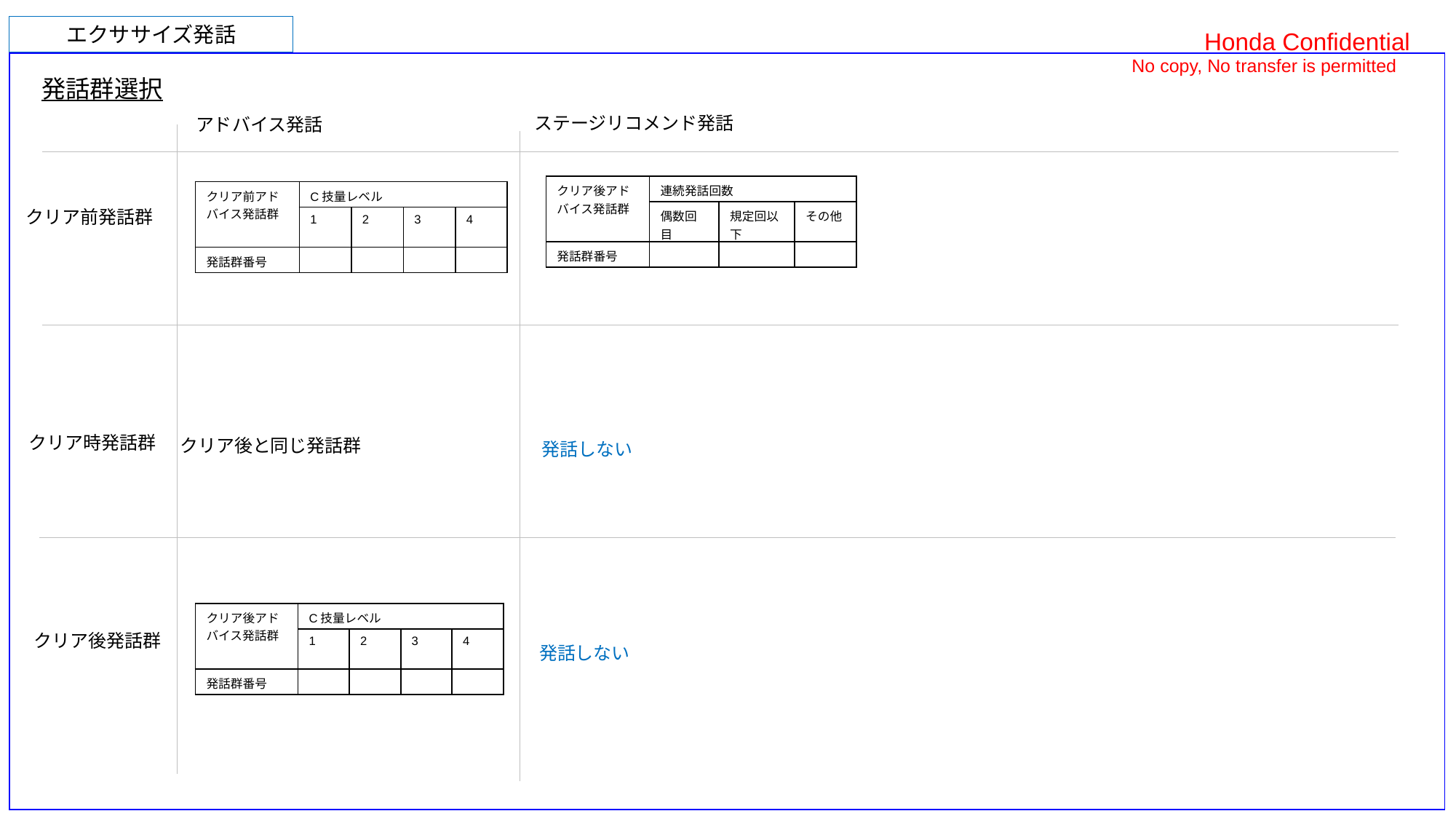

エクササイズ発話

発話群選択
ステージリコメンド発話
アドバイス発話
| クリア後アドバイス発話群 | 連続発話回数 |  |  |
| --- | --- | --- | --- |
|  | 偶数回目 | 規定回以下 | その他 |
| 発話群番号 |  |  |  |
| クリア前アドバイス発話群 | C技量レベル |  |  |  |
| --- | --- | --- | --- | --- |
|  | 1 | 2 | 3 | 4 |
| 発話群番号 |  |  |  |  |
クリア前発話群
クリア時発話群
クリア後と同じ発話群
発話しない
| クリア後アドバイス発話群 | C技量レベル |  |  |  |
| --- | --- | --- | --- | --- |
|  | 1 | 2 | 3 | 4 |
| 発話群番号 |  |  |  |  |
クリア後発話群
発話しない